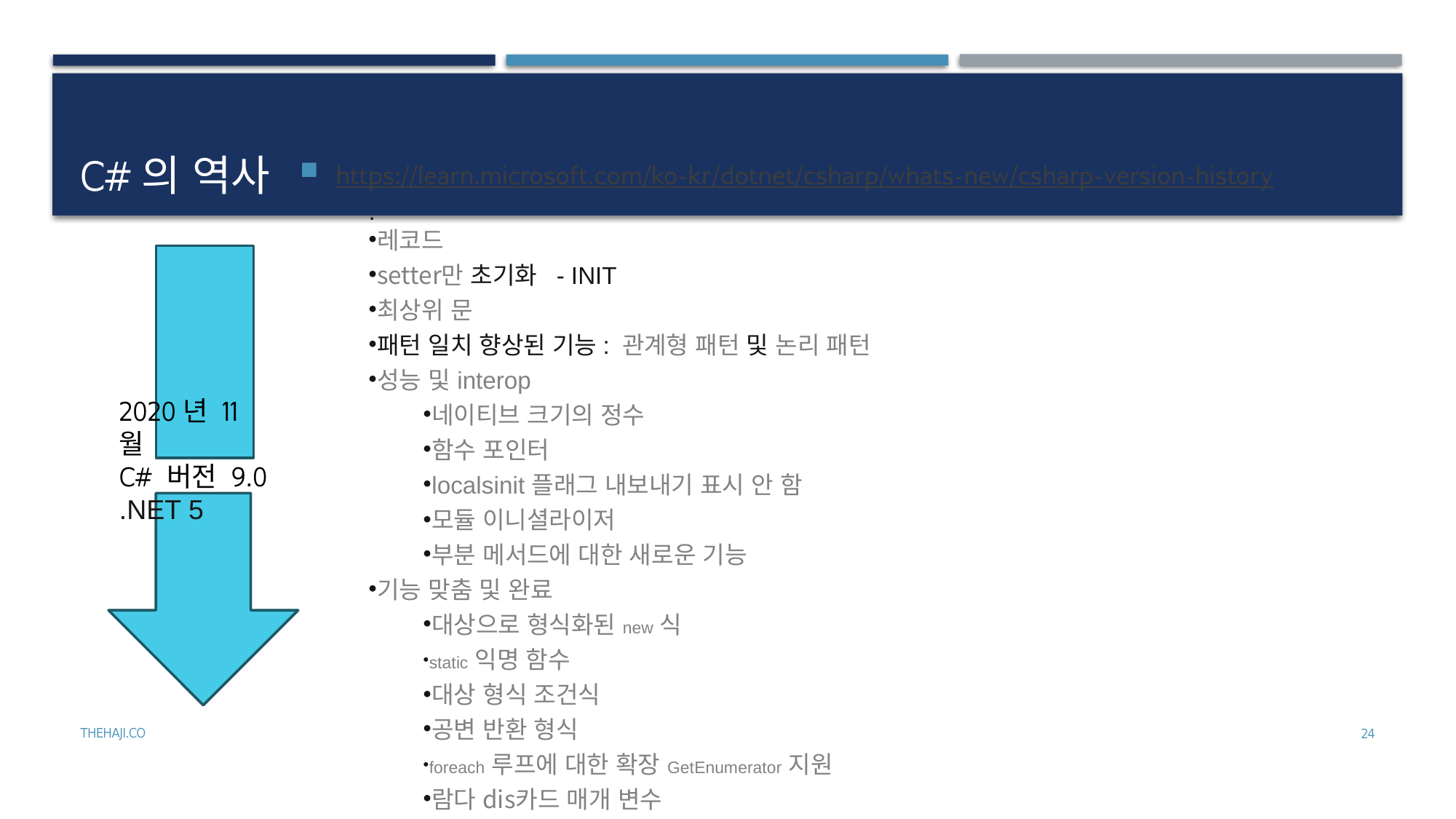

# C#의 역사
https://learn.microsoft.com/ko-kr/dotnet/csharp/whats-new/csharp-version-history
.
레코드
setter만 초기화  - INIT
최상위 문
패턴 일치 향상된 기능: 관계형 패턴 및 논리 패턴
성능 및 interop
네이티브 크기의 정수
함수 포인터
localsinit 플래그 내보내기 표시 안 함
모듈 이니셜라이저
부분 메서드에 대한 새로운 기능
기능 맞춤 및 완료
대상으로 형식화된 new 식
static 익명 함수
대상 형식 조건식
공변 반환 형식
foreach 루프에 대한 확장 GetEnumerator 지원
람다 dis카드 매개 변수
로컬 함수의 특성

2020년 11월
C# 버전 9.0
.NET 5

thehaji.co
24